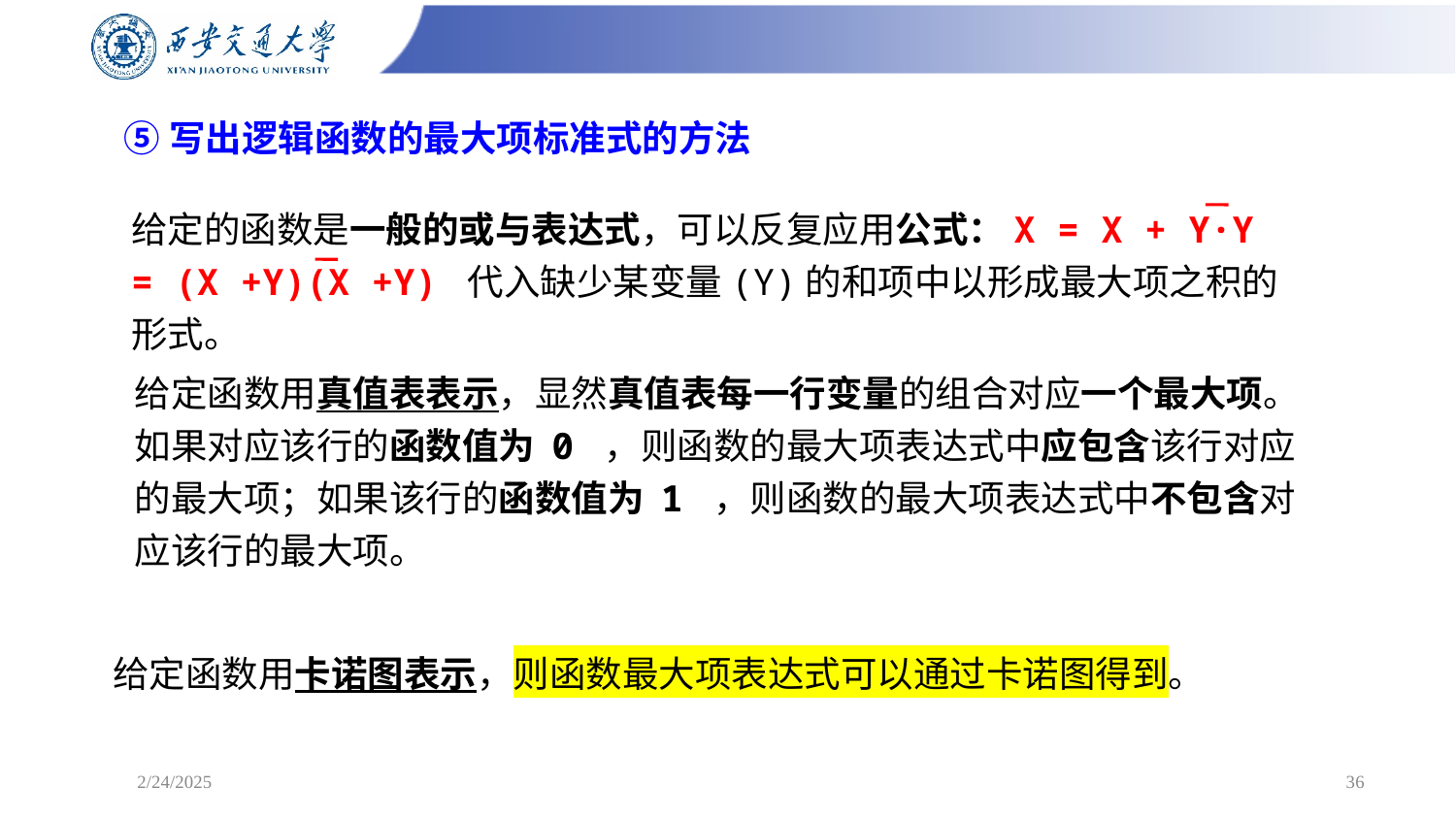

# ⑤写出逻辑函数的最大项标准式的方法
给定的函数是一般的或与表达式，可以反复应用公式：X = X + Y·Y = (X +Y)(X +Y) 代入缺少某变量(Y)的和项中以形成最大项之积的形式。

给定函数用真值表表示，显然真值表每一行变量的组合对应一个最大项。如果对应该行的函数值为 0 ，则函数的最大项表达式中应包含该行对应的最大项；如果该行的函数值为 1 ，则函数的最大项表达式中不包含对应该行的最大项。
    给定函数用卡诺图表示，则函数最大项表达式可以通过卡诺图得到。
2/24/2025
36